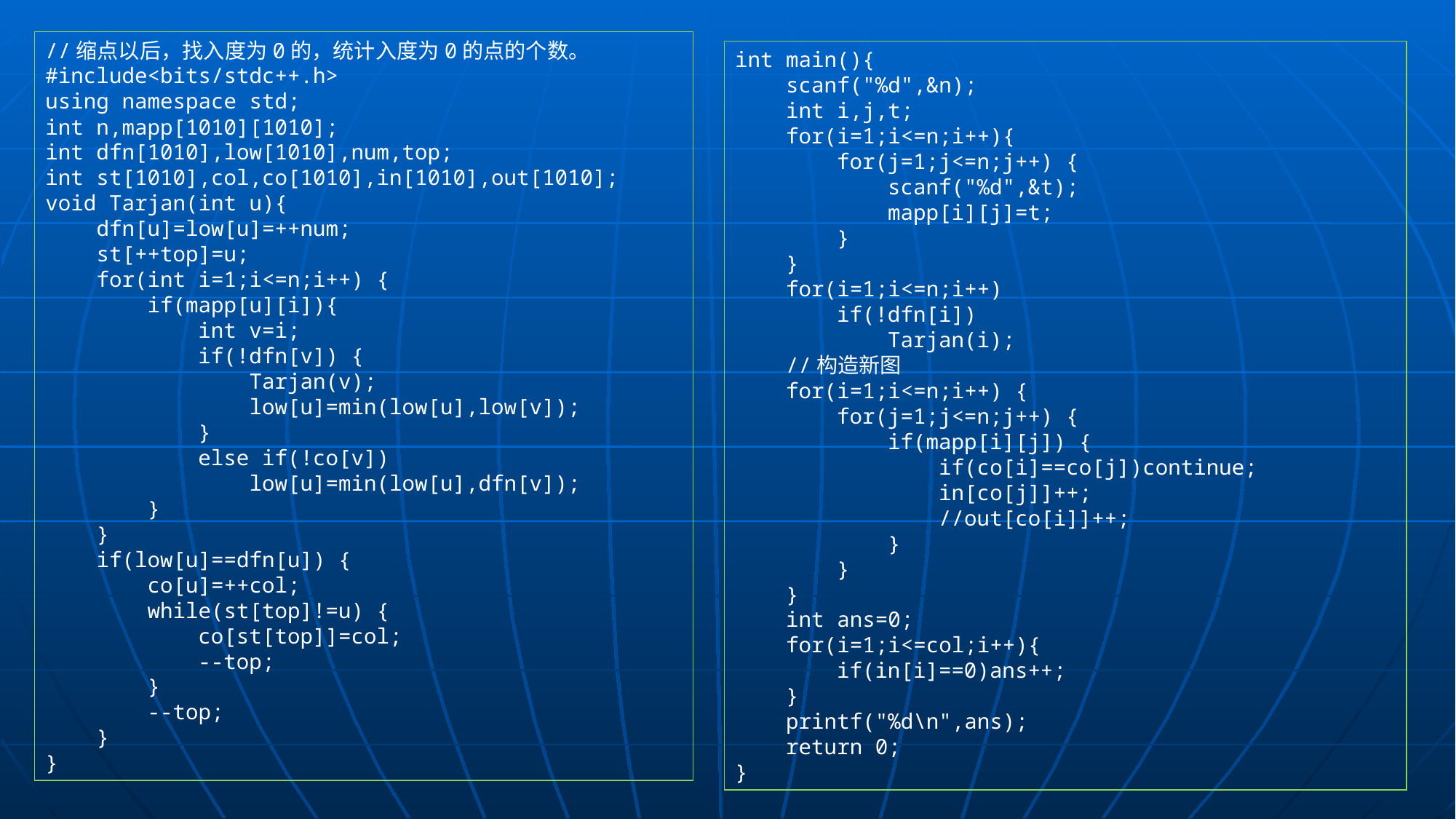

//缩点以后，找入度为0的，统计入度为0的点的个数。
#include<bits/stdc++.h>
using namespace std;
int n,mapp[1010][1010];
int dfn[1010],low[1010],num,top;
int st[1010],col,co[1010],in[1010],out[1010];
void Tarjan(int u){
    dfn[u]=low[u]=++num;
    st[++top]=u;
    for(int i=1;i<=n;i++) {
        if(mapp[u][i]){
            int v=i;
            if(!dfn[v]) {
                Tarjan(v);
                low[u]=min(low[u],low[v]);
            }
            else if(!co[v])
                low[u]=min(low[u],dfn[v]);
        }
    }
    if(low[u]==dfn[u]) {
        co[u]=++col;
        while(st[top]!=u) {
            co[st[top]]=col;
            --top;
        }
        --top;
    }
}
int main(){
    scanf("%d",&n);
    int i,j,t;
    for(i=1;i<=n;i++){
        for(j=1;j<=n;j++) {
            scanf("%d",&t);
            mapp[i][j]=t;
        }
    }
    for(i=1;i<=n;i++)
        if(!dfn[i])
            Tarjan(i);
    //构造新图
    for(i=1;i<=n;i++) {
        for(j=1;j<=n;j++) {
            if(mapp[i][j]) {
                if(co[i]==co[j])continue;
                in[co[j]]++;
                //out[co[i]]++;
            }
        }
    }
    int ans=0;
    for(i=1;i<=col;i++){
        if(in[i]==0)ans++;
    }
    printf("%d\n",ans);
    return 0;
}